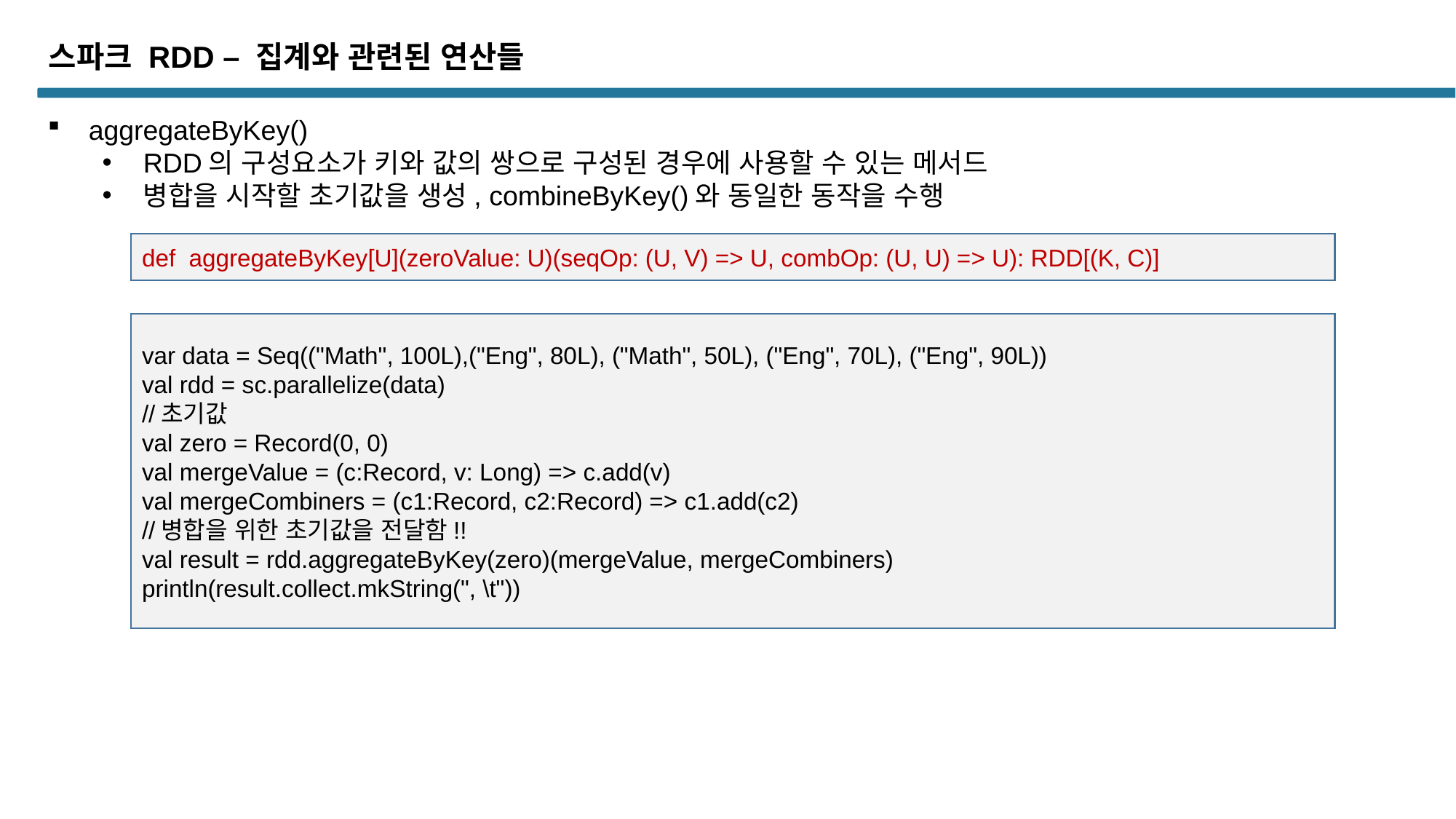

스파크 RDD – 집계와 관련된 연산들
aggregateByKey()
RDD의 구성요소가 키와 값의 쌍으로 구성된 경우에 사용할 수 있는 메서드
병합을 시작할 초기값을 생성, combineByKey()와 동일한 동작을 수행
def  aggregateByKey[U](zeroValue: U)(seqOp: (U, V) => U, combOp: (U, U) => U): RDD[(K, C)]
var data = Seq(("Math", 100L),("Eng", 80L), ("Math", 50L), ("Eng", 70L), ("Eng", 90L))
val rdd = sc.parallelize(data)
//초기값
val zero = Record(0, 0)
val mergeValue = (c:Record, v: Long) => c.add(v)
val mergeCombiners = (c1:Record, c2:Record) => c1.add(c2)
//병합을 위한 초기값을 전달함!!
val result = rdd.aggregateByKey(zero)(mergeValue, mergeCombiners)
println(result.collect.mkString(", \t"))